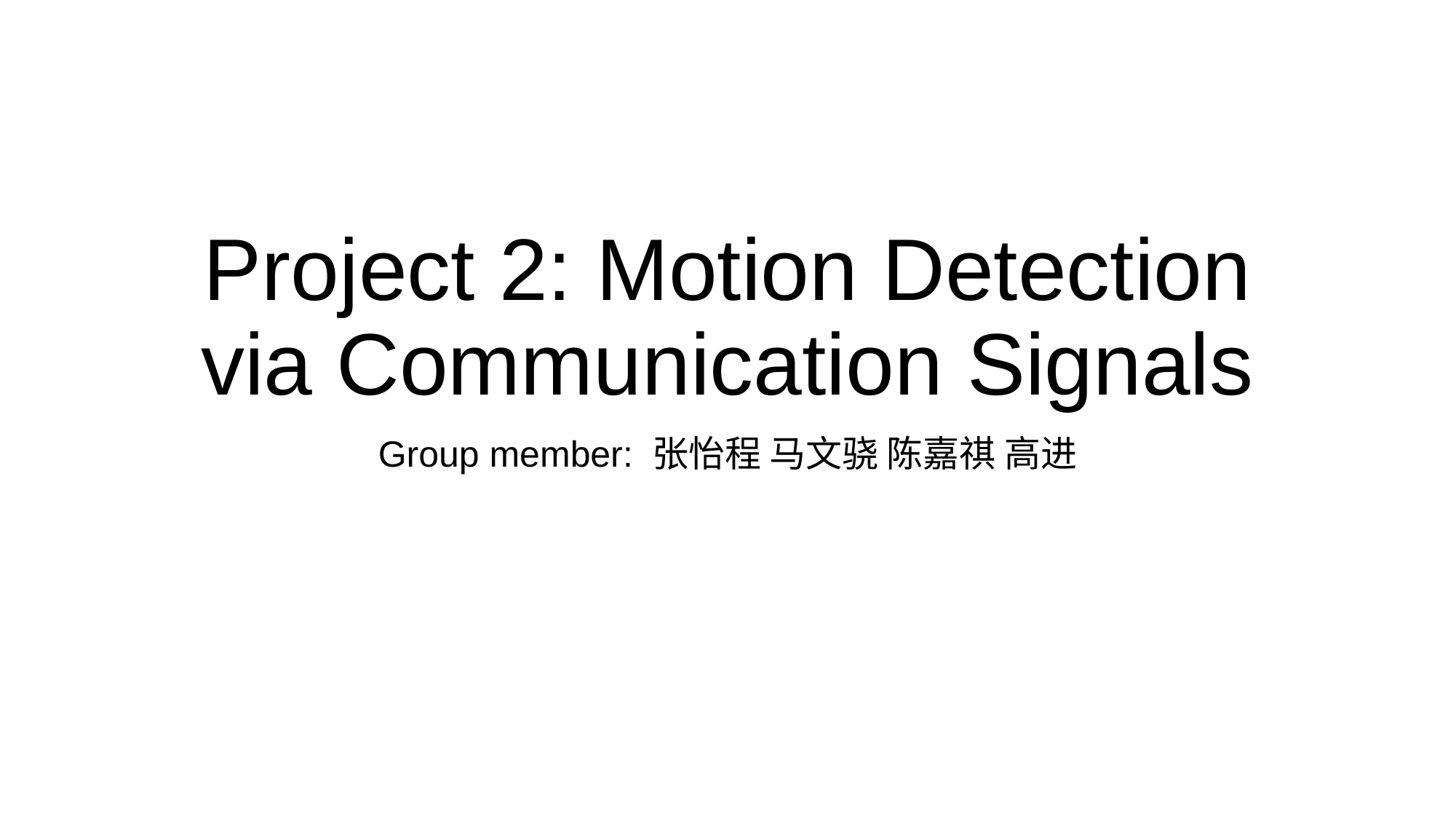

# Project 2: Motion Detection via Communication Signals
Group member: 张怡程 马文骁 陈嘉祺 高进